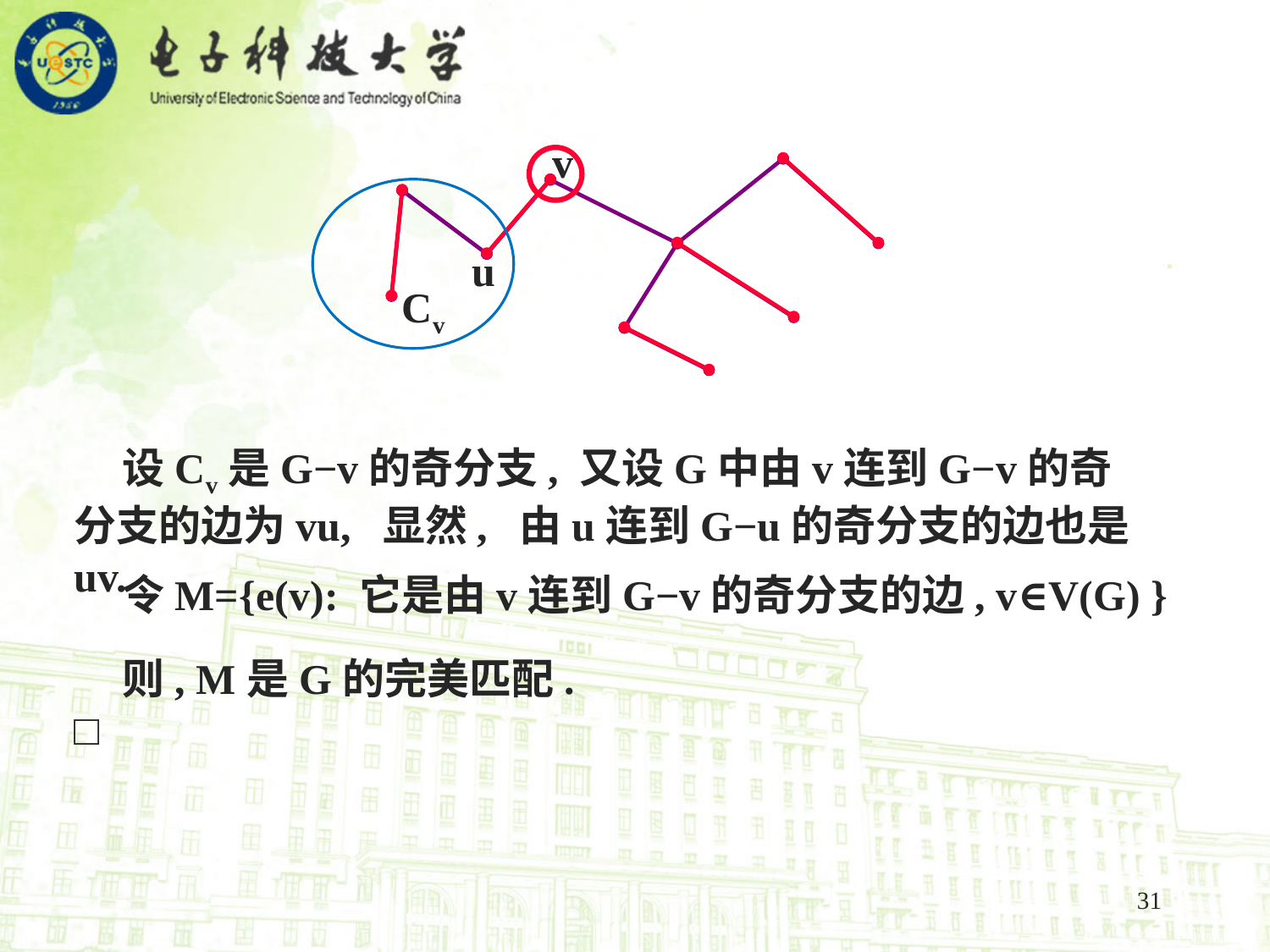

v

u
Cv
    设Cv是G−v的奇分支, 又设G中由v连到G−v的奇分支的边为vu,  显然,  由u连到G−u的奇分支的边也是uv.
    令M={e(v): 它是由v连到G−v的奇分支的边, v∈V(G) }
    则, M是G的完美匹配.                                                          □
31